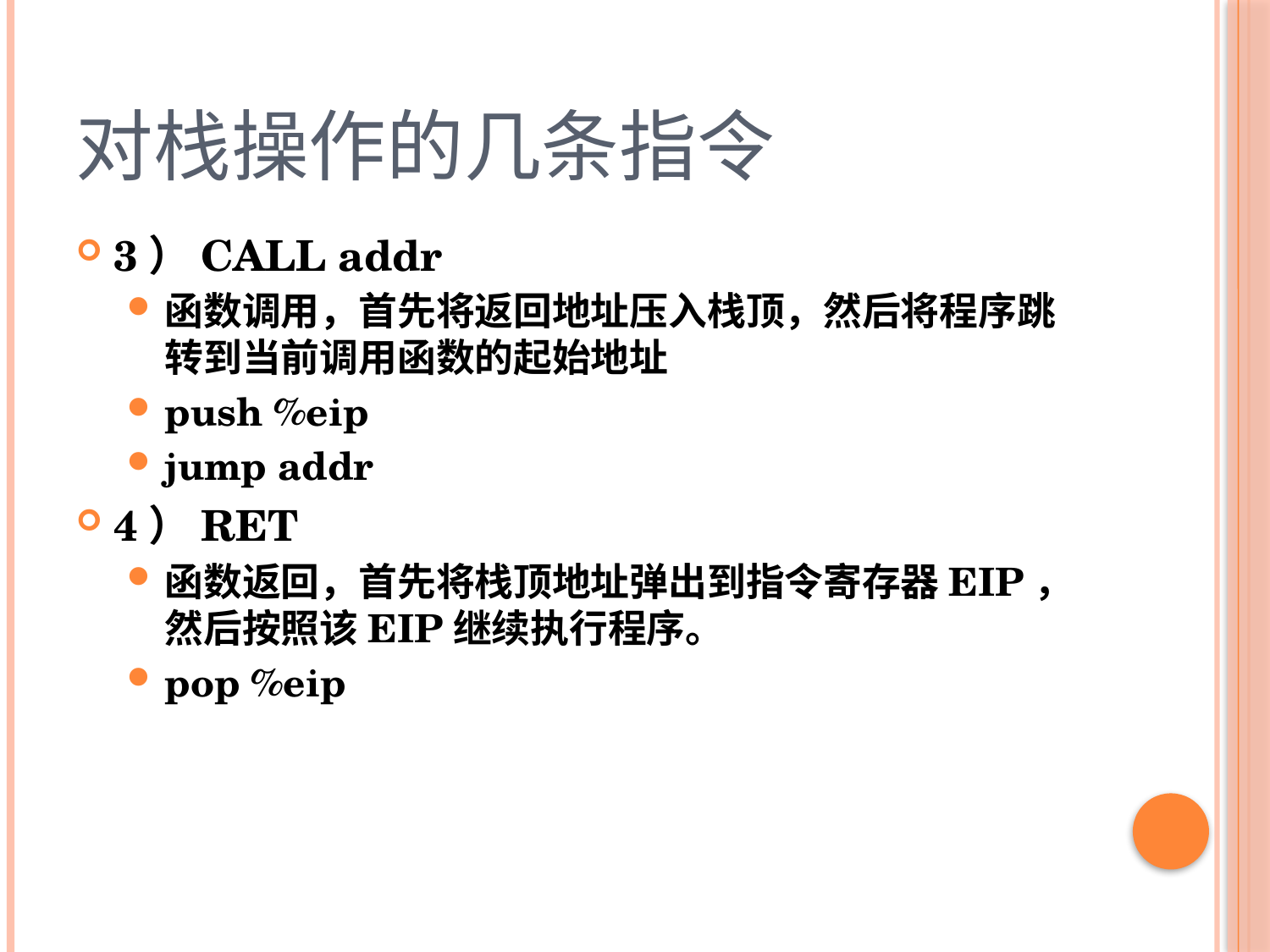

# 对栈操作的几条指令
3）CALL addr
函数调用，首先将返回地址压入栈顶，然后将程序跳转到当前调用函数的起始地址
push %eip
jump addr
4）RET
函数返回，首先将栈顶地址弹出到指令寄存器EIP，然后按照该EIP继续执行程序。
pop %eip